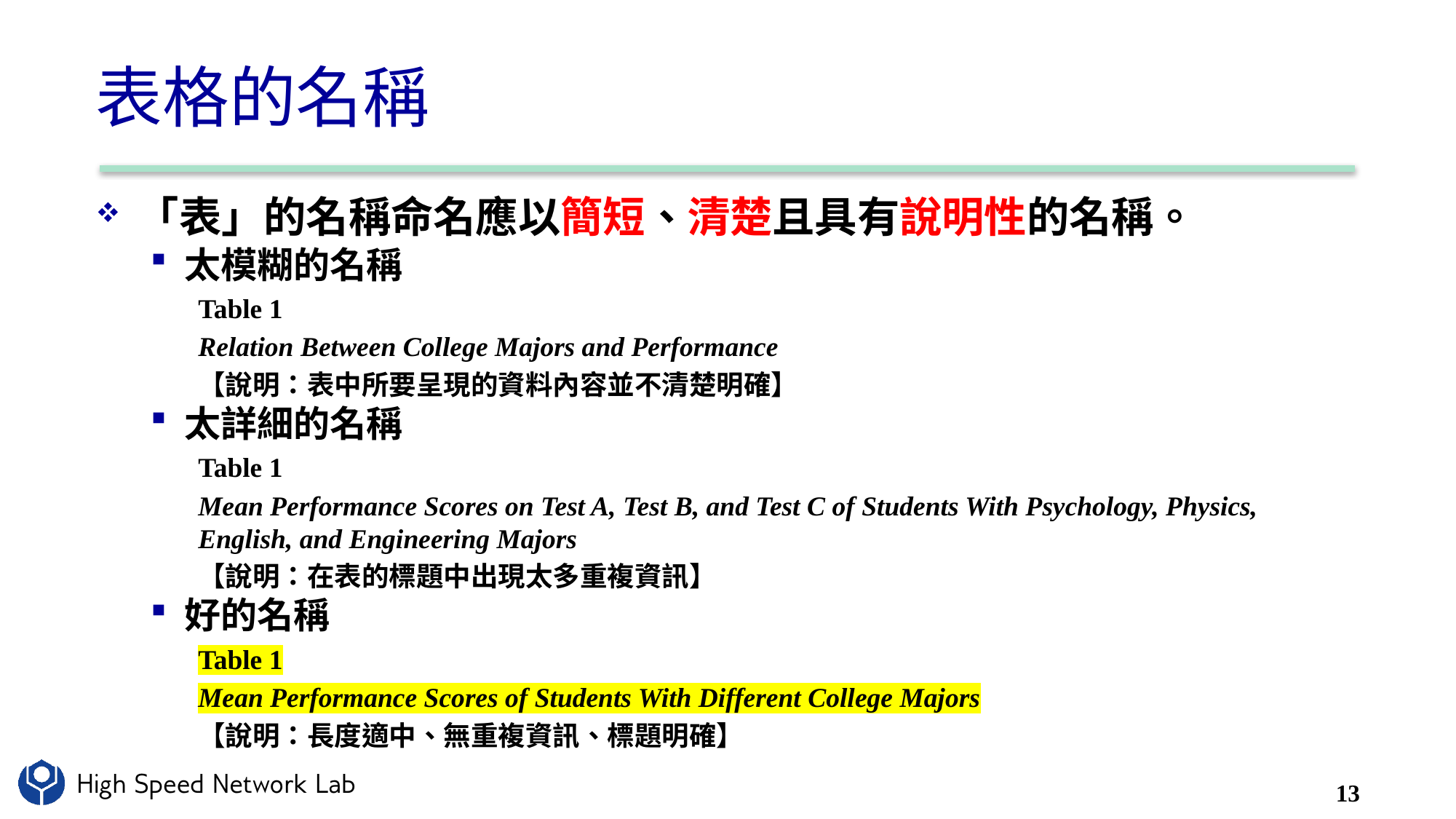

# 表格的名稱
「表」的名稱命名應以簡短、清楚且具有說明性的名稱。
太模糊的名稱
Table 1
Relation Between College Majors and Performance
【說明：表中所要呈現的資料內容並不清楚明確】
太詳細的名稱
Table 1
Mean Performance Scores on Test A, Test B, and Test C of Students With Psychology, Physics, English, and Engineering Majors
【說明：在表的標題中出現太多重複資訊】
好的名稱
Table 1
Mean Performance Scores of Students With Different College Majors
【說明：長度適中、無重複資訊、標題明確】
13